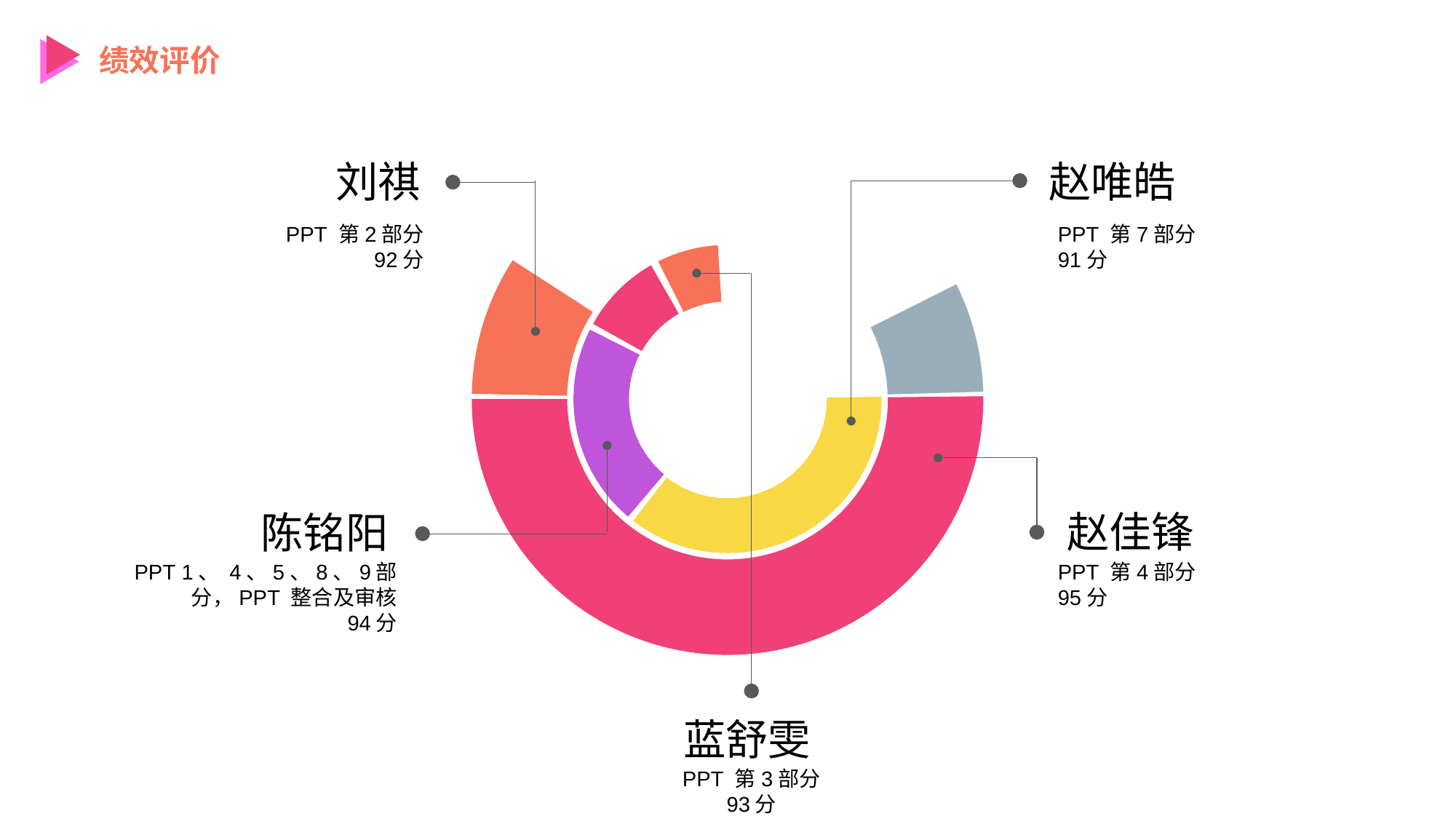

绩效评价

刘祺
赵唯皓
PPT 第2部分
92分
PPT 第7部分
91分

赵佳锋
陈铭阳
PPT 1、 4、5、8、9部分，PPT 整合及审核
94分
PPT 第4部分
95分
蓝舒雯
PPT 第3部分
93分